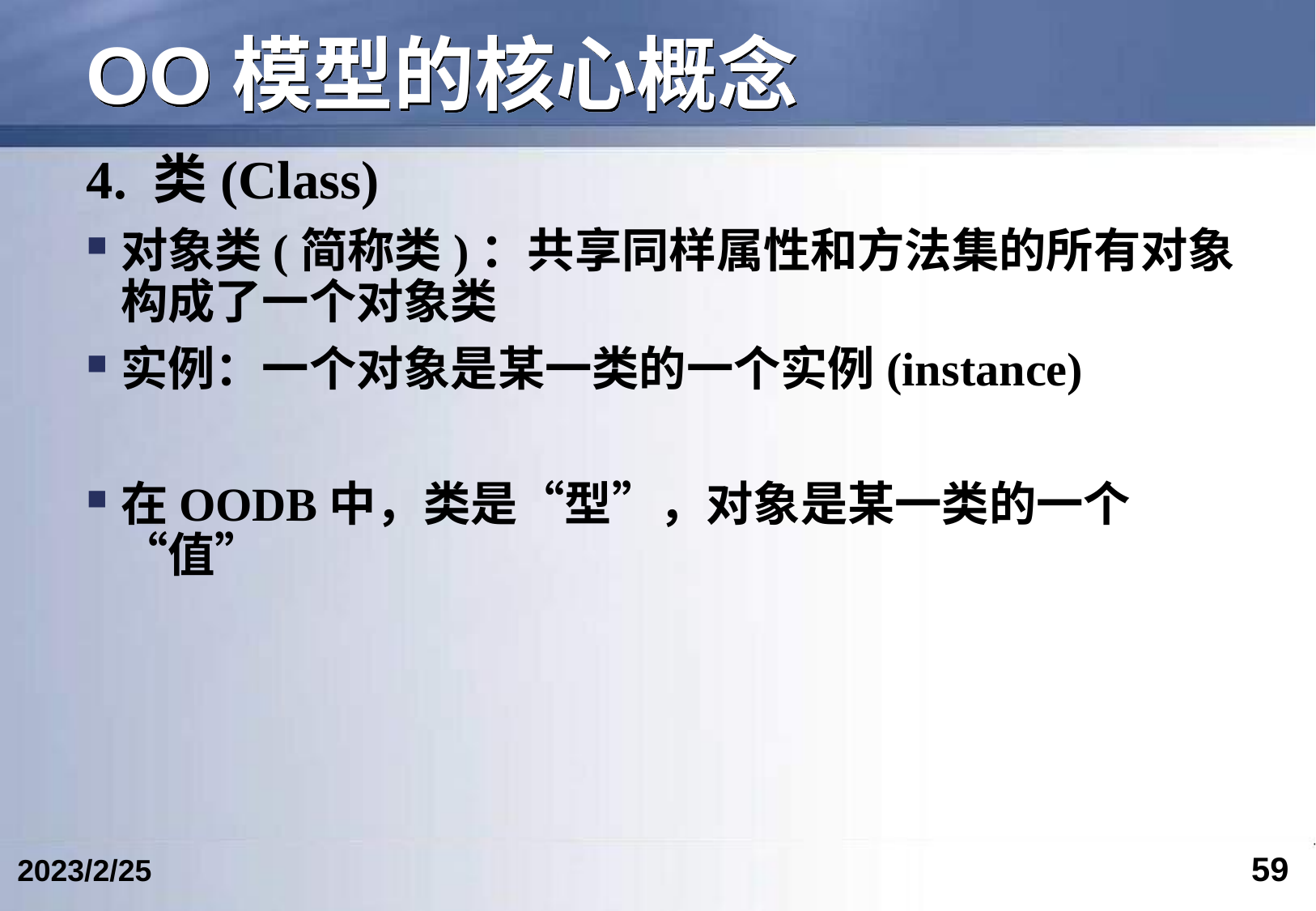

# OO模型的核心概念
4. 类(Class)
对象类(简称类)：共享同样属性和方法集的所有对象构成了一个对象类
实例：一个对象是某一类的一个实例(instance)

在OODB中，类是“型”，对象是某一类的一个“值”

59
2023/2/25